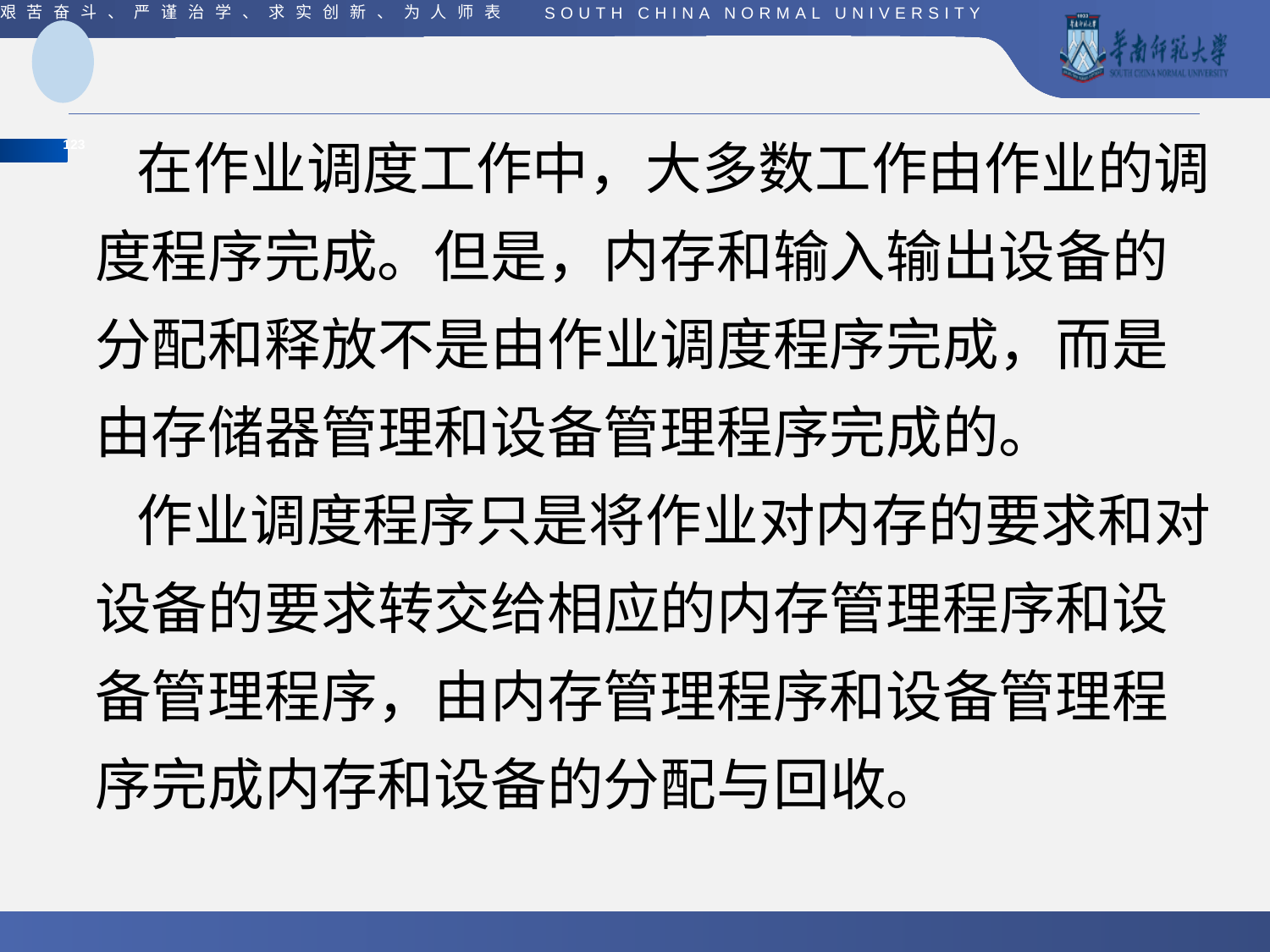

在作业调度工作中，大多数工作由作业的调度程序完成。但是，内存和输入输出设备的分配和释放不是由作业调度程序完成，而是由存储器管理和设备管理程序完成的。
      作业调度程序只是将作业对内存的要求和对设备的要求转交给相应的内存管理程序和设备管理程序，由内存管理程序和设备管理程序完成内存和设备的分配与回收。

123